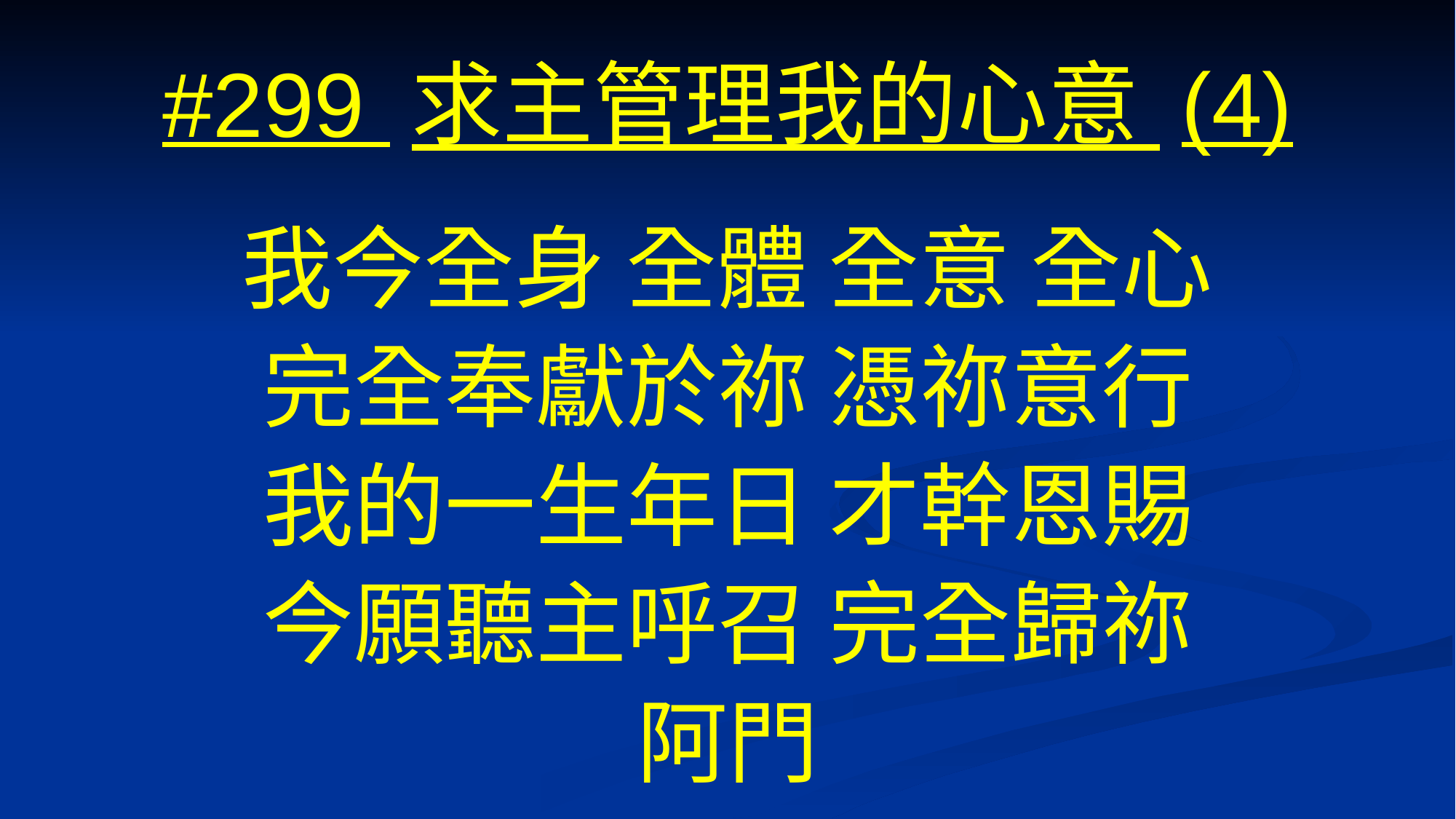

# #299 求主管理我的心意 (4)
我今全身 全體 全意 全心
完全奉獻於祢 憑祢意行
我的一生年日 才幹恩賜
今願聽主呼召 完全歸祢
阿門